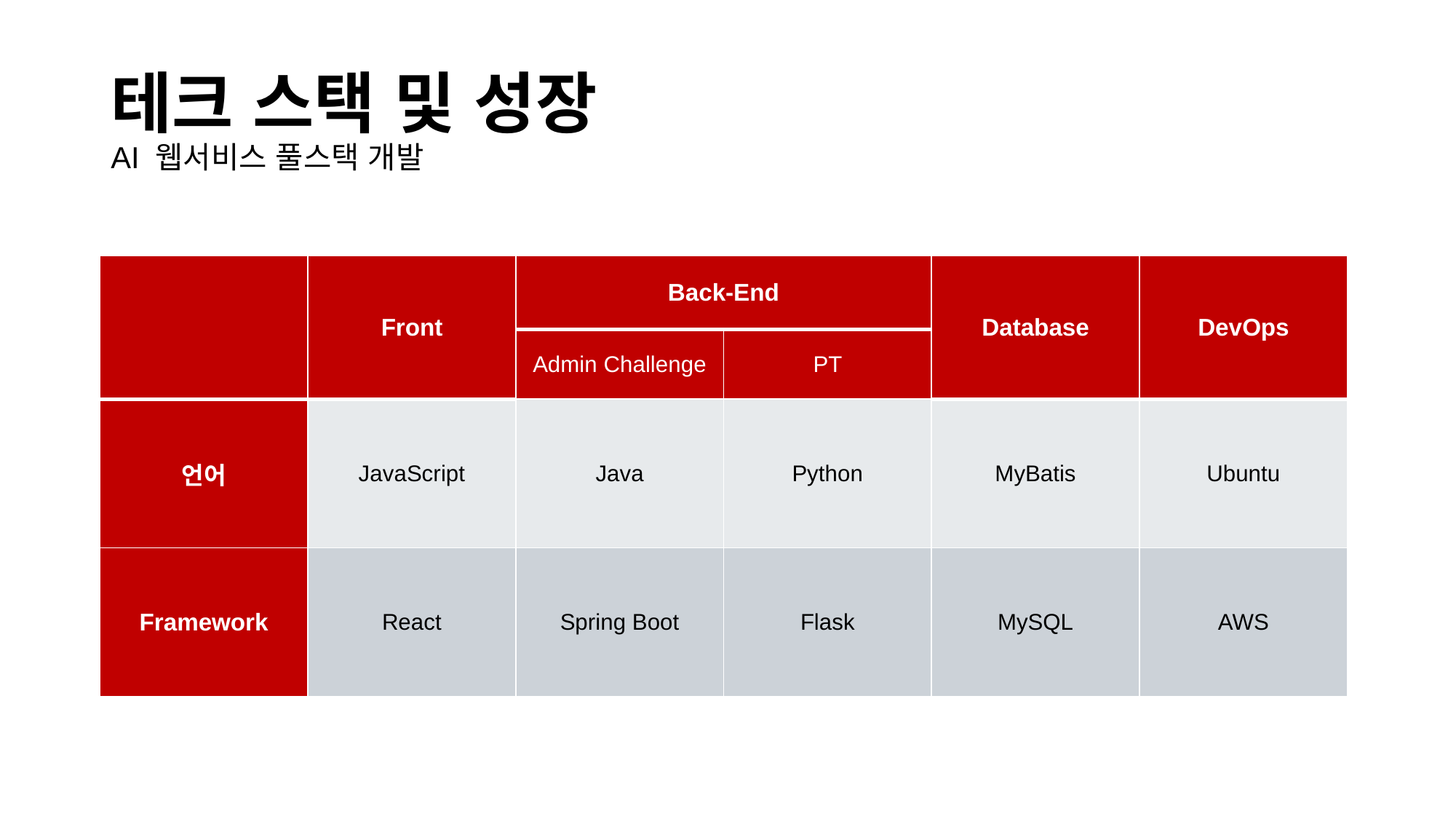

# 테크 스택 및 성장 AI 웹서비스 풀스택 개발
|  | Front | Back-End |  | Database | DevOps |
| --- | --- | --- | --- | --- | --- |
|  |  | Admin Challenge | PT |  |  |
| 언어 | JavaScript | Java | Python | MyBatis | Ubuntu |
| Framework | React | Spring Boot | Flask | MySQL | AWS |